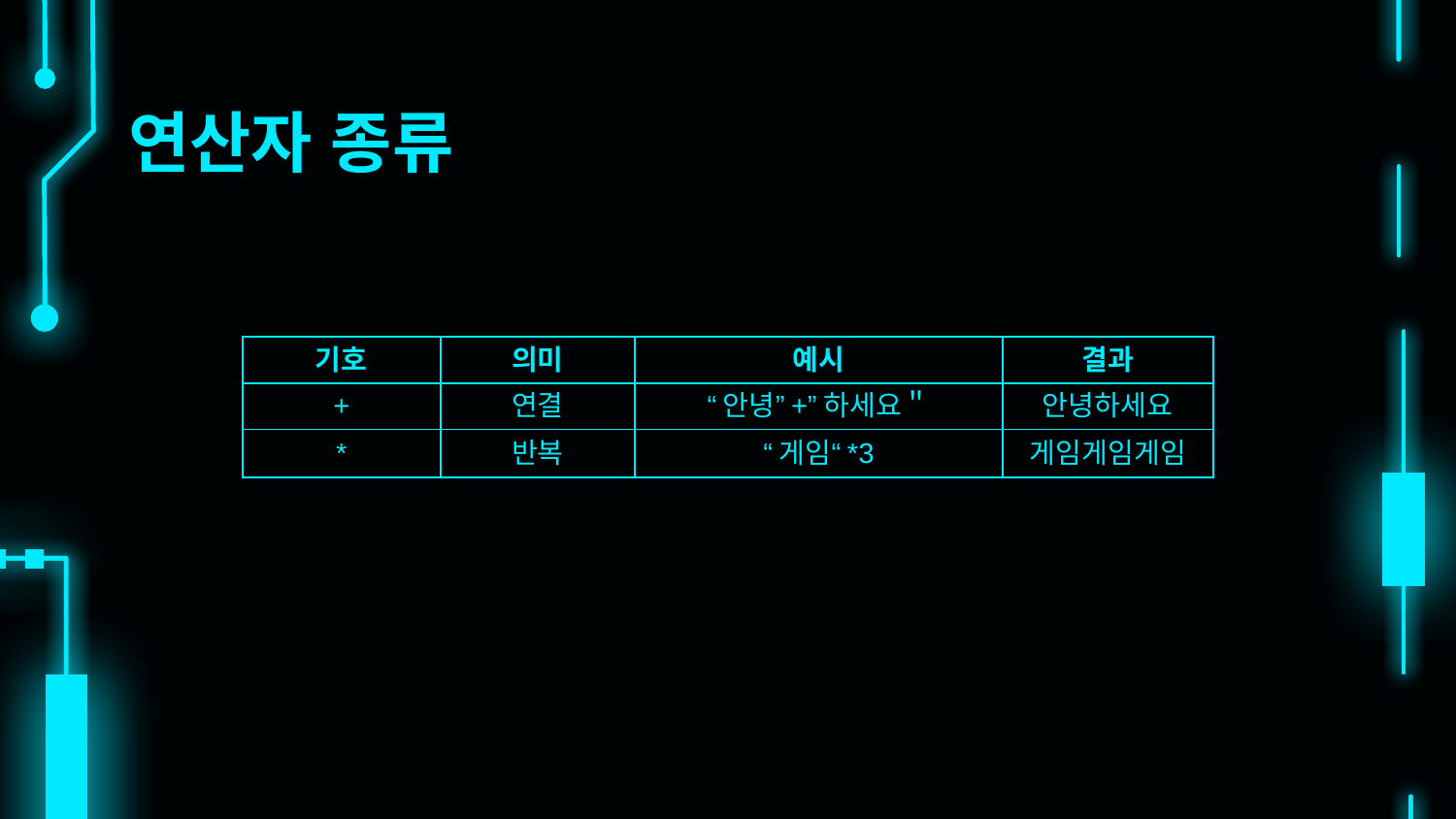

# 연산자 종류
| 기호 | 의미 | 예시 | 결과 |
| --- | --- | --- | --- |
| + | 연결 | “안녕”+”하세요＂ | 안녕하세요 |
| \* | 반복 | “게임“\*3 | 게임게임게임 |